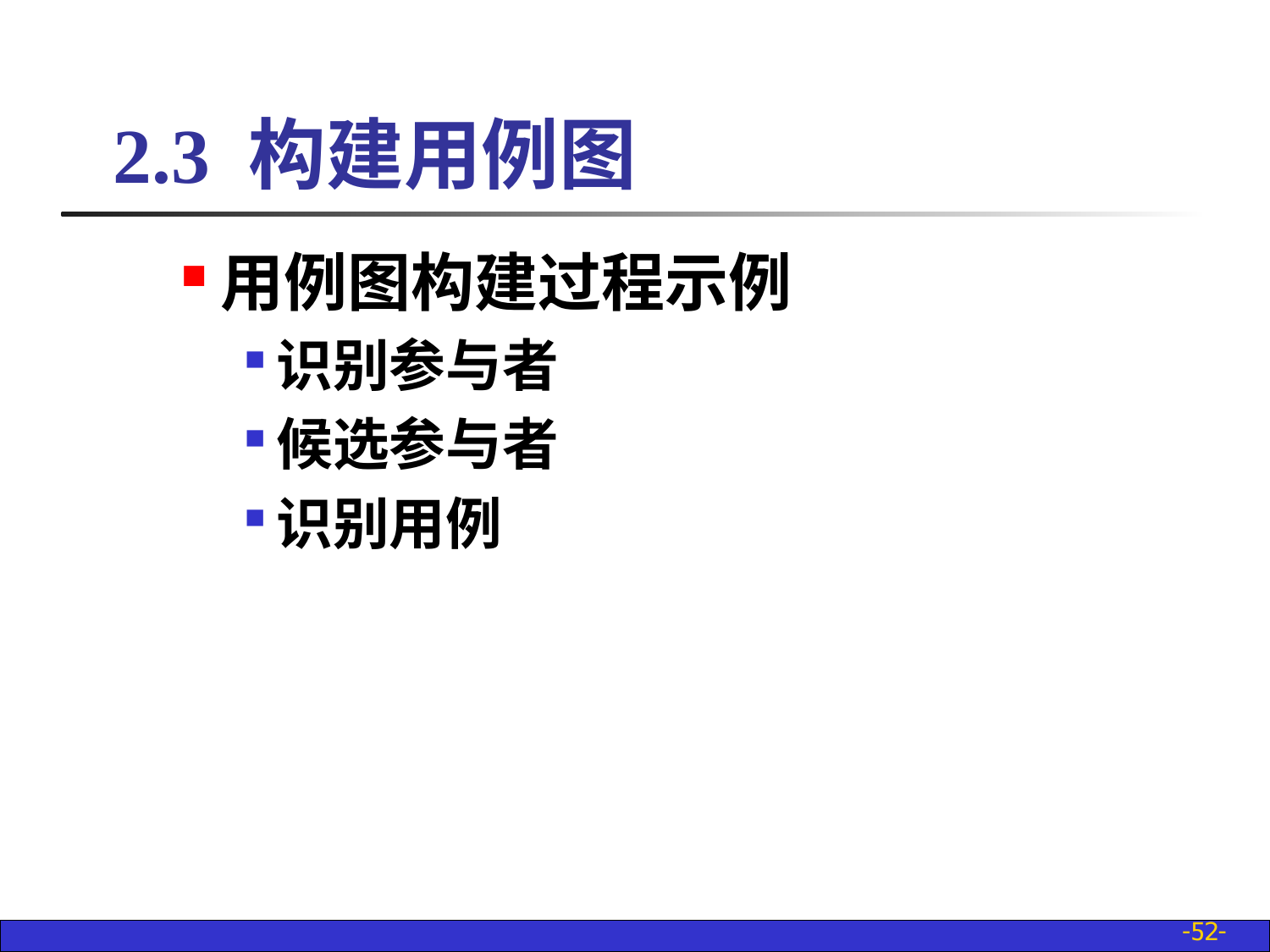

# 2.3 构建用例图
用例图构建过程示例
识别参与者
候选参与者
识别用例
-52-